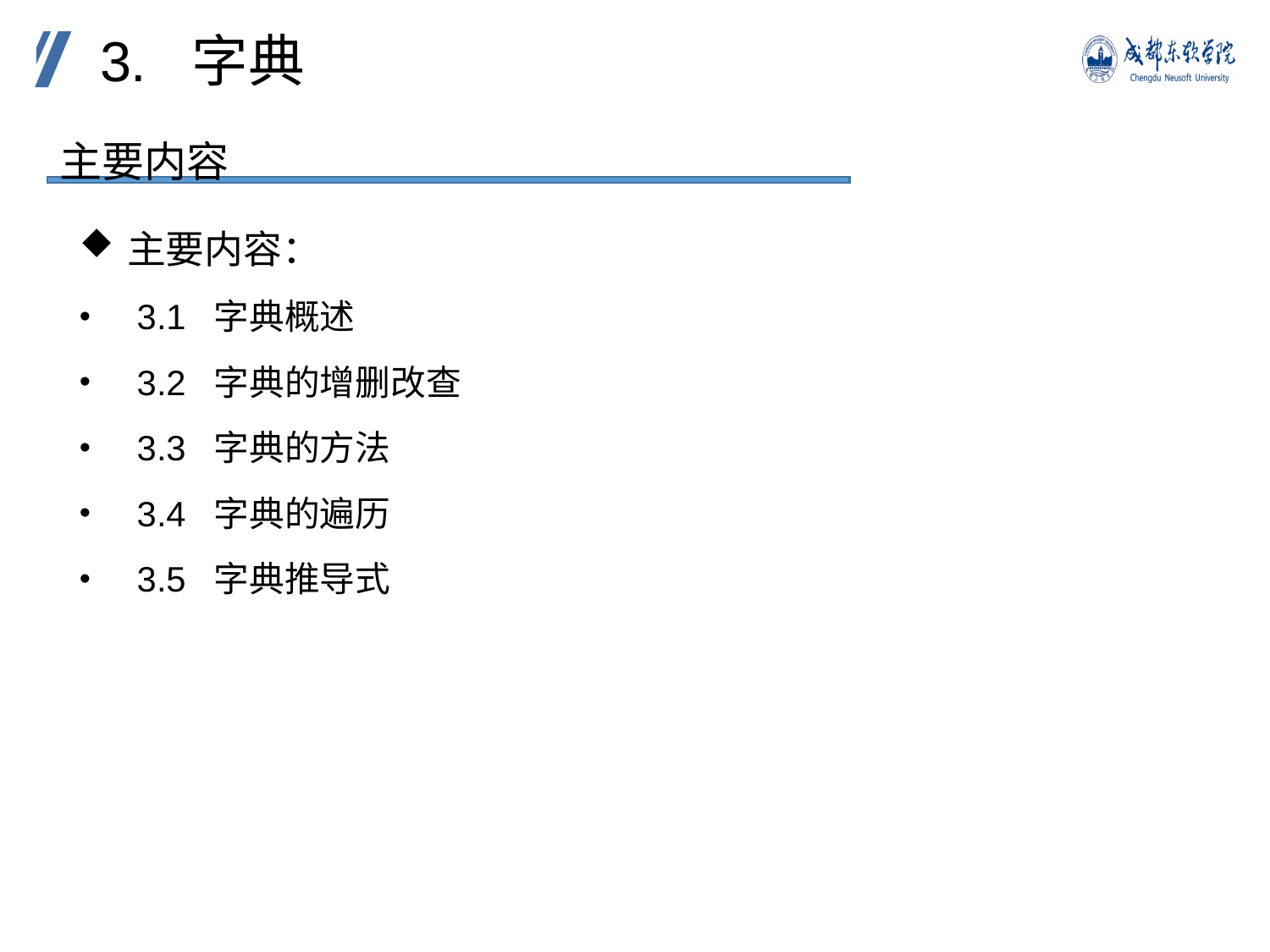

3.  字典
主要内容

主要内容：
 3.1  字典概述
 3.2  字典的增删改查
 3.3  字典的方法
 3.4  字典的遍历
 3.5  字典推导式